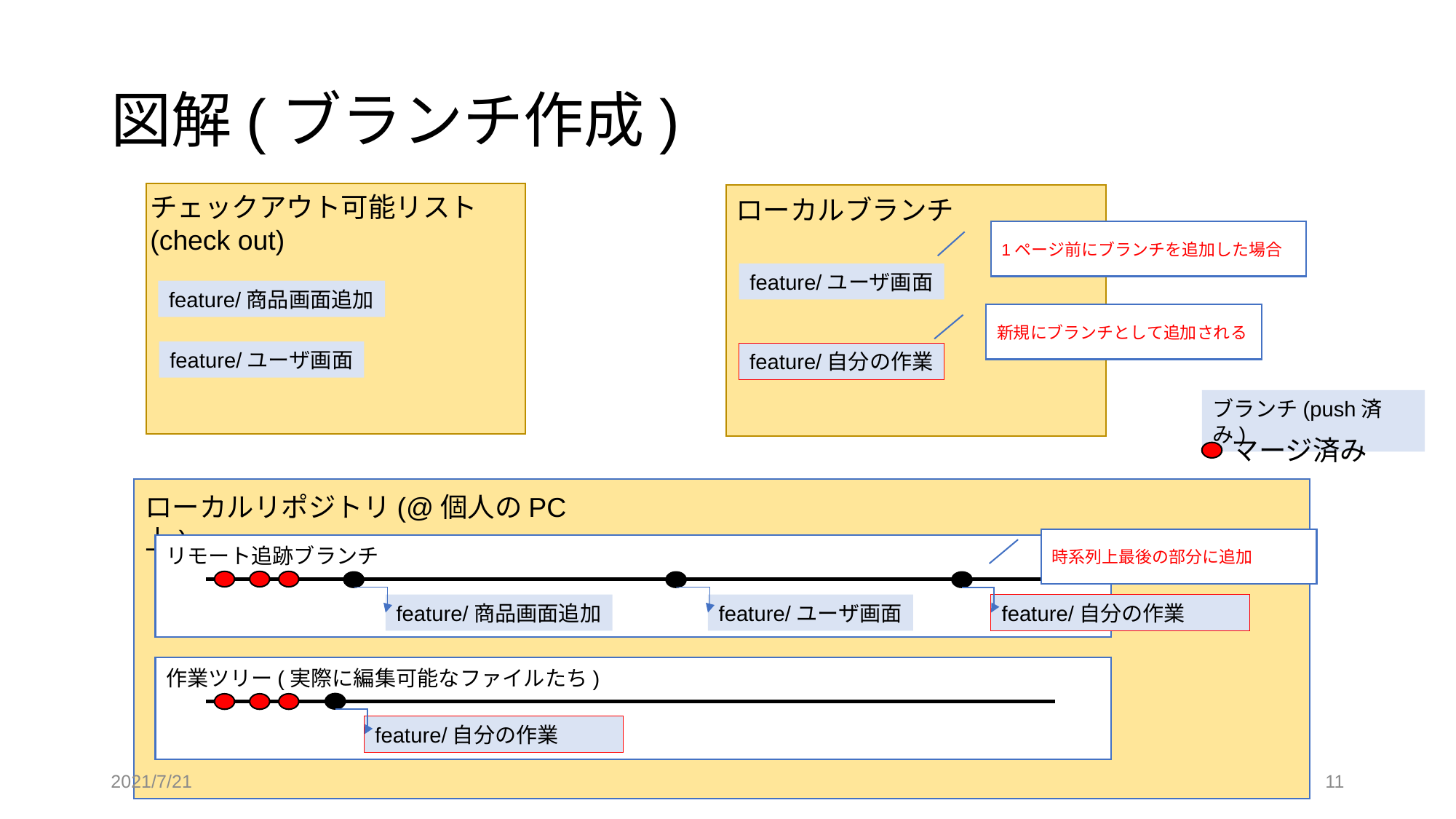

# 図解(ブランチ作成)

チェックアウト可能リスト
(check out)

ローカルブランチ
1ページ前にブランチを追加した場合
feature/ユーザ画面
feature/商品画面追加
新規にブランチとして追加される
feature/ユーザ画面
feature/自分の作業
ブランチ(push済み)
マージ済み

ローカルリポジトリ(@個人のPC上)
時系列上最後の部分に追加

リモート追跡ブランチ

feature/商品画面追加
feature/ユーザ画面
feature/自分の作業

作業ツリー(実際に編集可能なファイルたち)

feature/自分の作業
2021/7/21
11